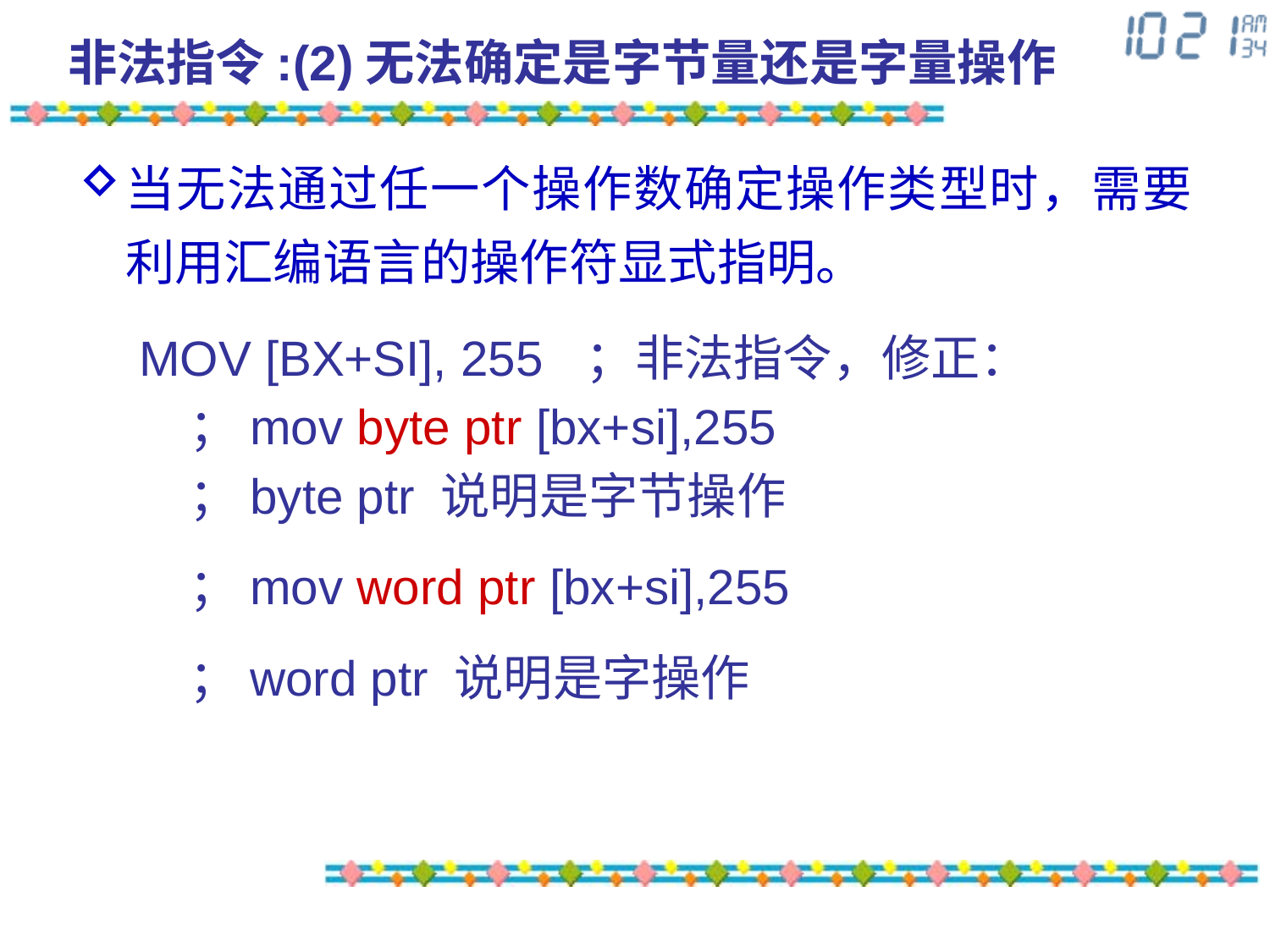

# 非法指令:(2)无法确定是字节量还是字量操作
当无法通过任一个操作数确定操作类型时，需要利用汇编语言的操作符显式指明。
     MOV [BX+SI], 255	；非法指令，修正：
；mov byte ptr [bx+si],255
；byte ptr 说明是字节操作
；mov word ptr [bx+si],255
；word ptr 说明是字操作